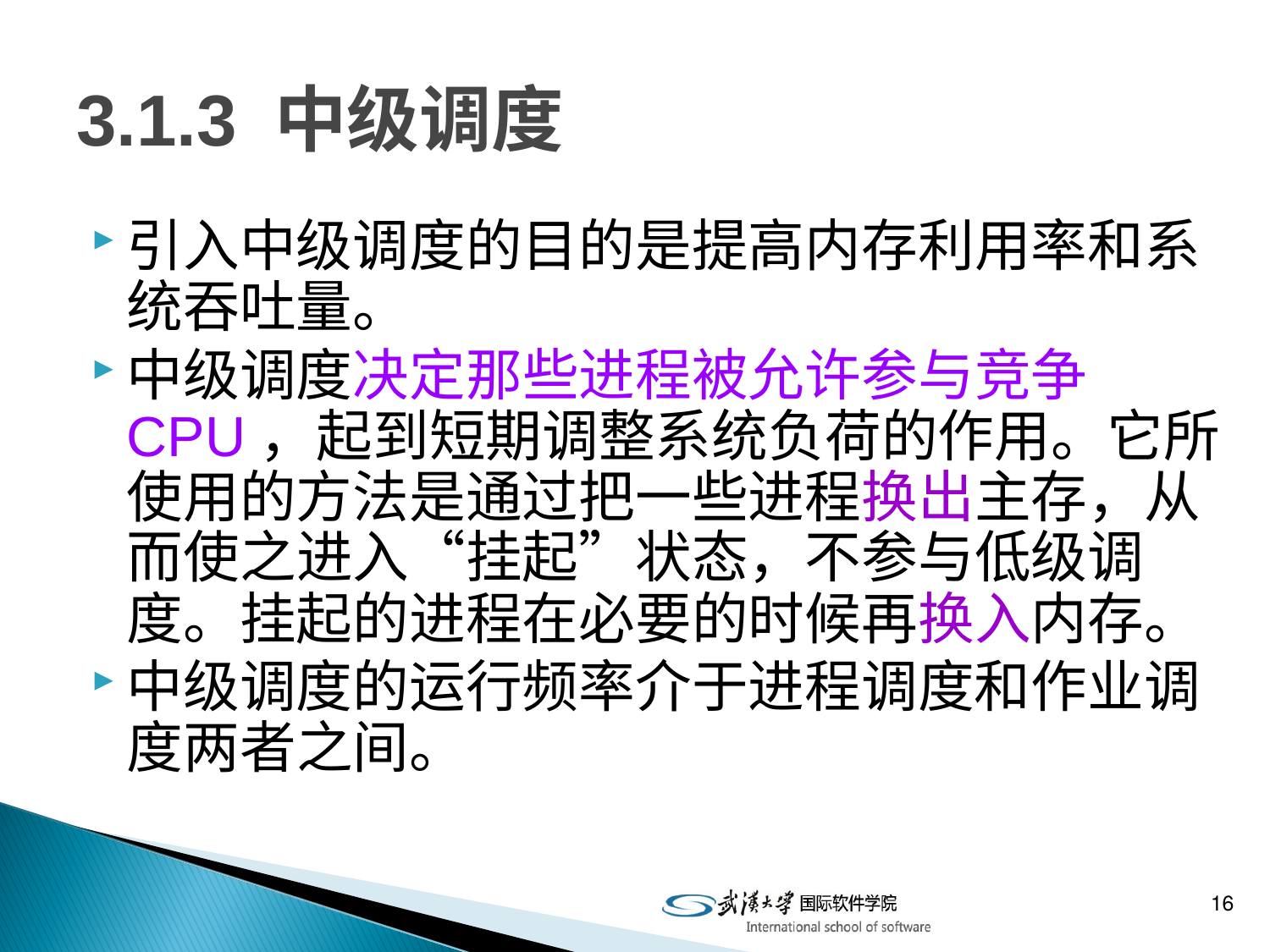

# 3.1.3 中级调度
引入中级调度的目的是提高内存利用率和系统吞吐量。
中级调度决定那些进程被允许参与竞争CPU，起到短期调整系统负荷的作用。它所使用的方法是通过把一些进程换出主存，从而使之进入“挂起”状态，不参与低级调度。挂起的进程在必要的时候再换入内存。
中级调度的运行频率介于进程调度和作业调度两者之间。